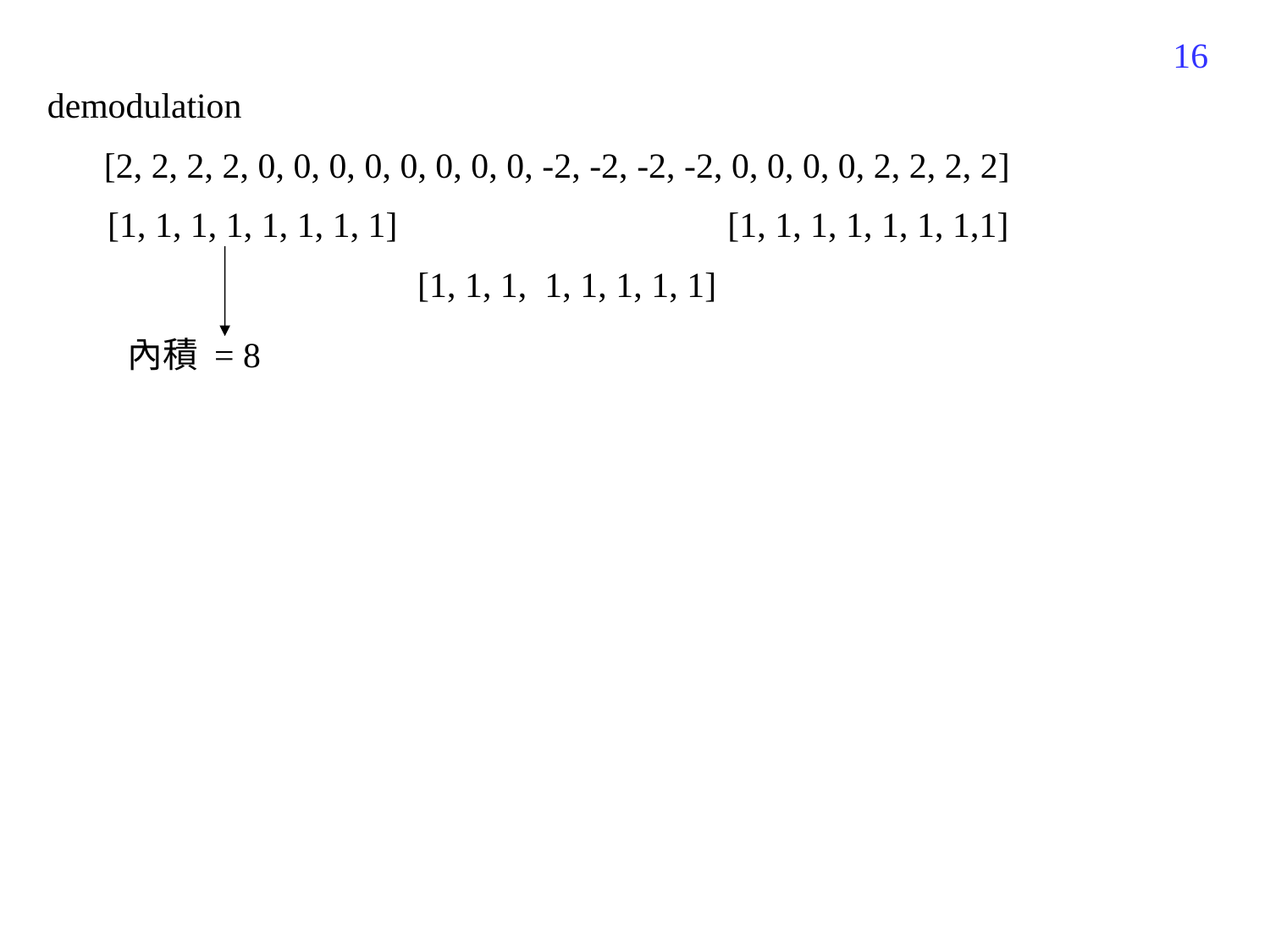

16
demodulation
[2, 2, 2, 2, 0, 0, 0, 0, 0, 0, 0, 0, -2, -2, -2, -2, 0, 0, 0, 0, 2, 2, 2, 2]
[1, 1, 1, 1, 1, 1, 1, 1]
[1, 1, 1, 1, 1, 1, 1,1]

[1, 1, 1,  1, 1, 1, 1, 1]
內積 = 8